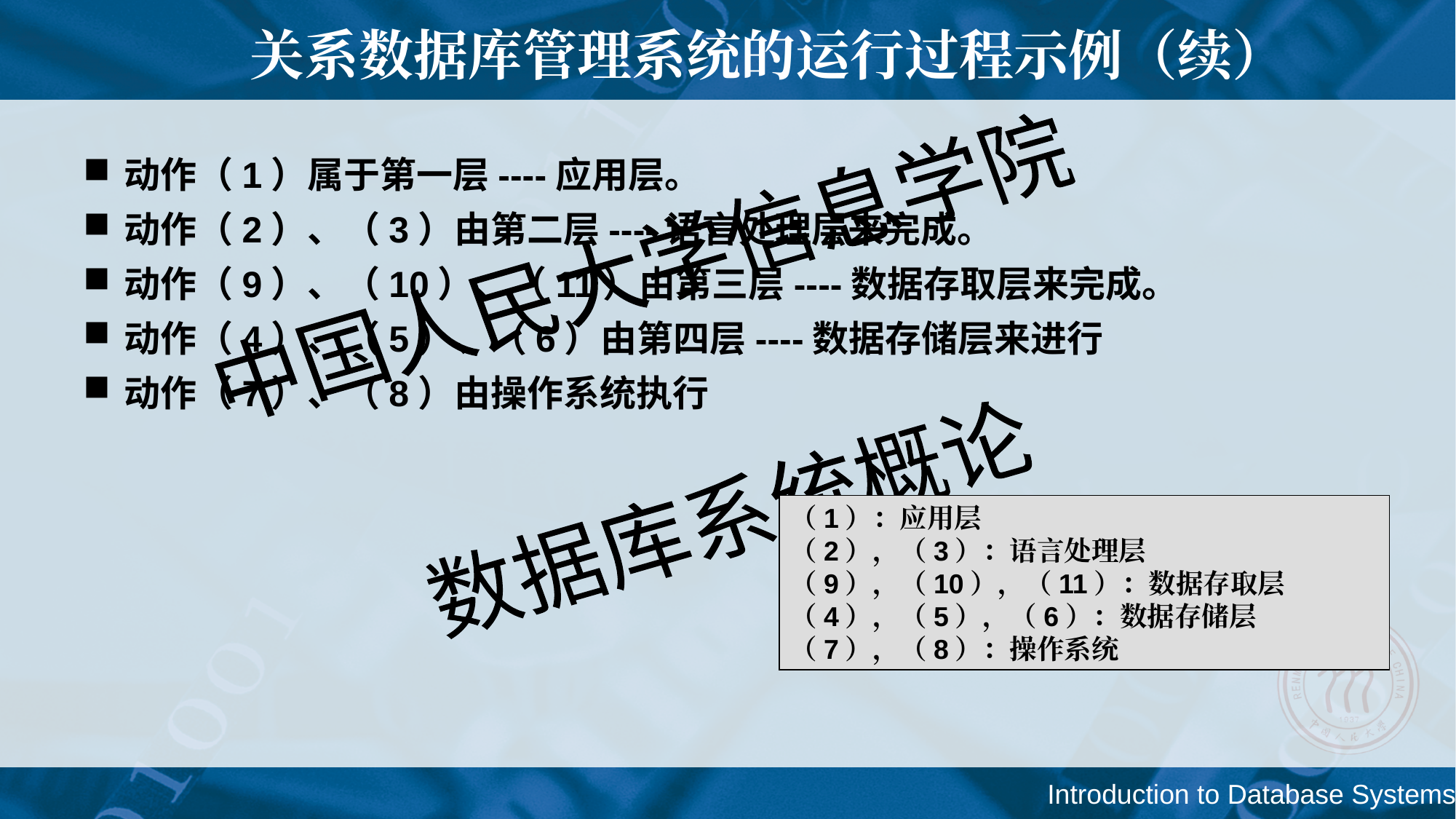

关系数据库管理系统的运行过程示例（续）
动作（1）属于第一层----应用层。
动作（2）、（3）由第二层----语言处理层来完成。
动作（9）、（10）、（11）由第三层----数据存取层来完成。
动作（4）、（5）、（6）由第四层----数据存储层来进行
动作（7）、（8）由操作系统执行

（1）：应用层
（2），（3）：语言处理层
（9），（10），（11）：数据存取层
（4），（5），（6）：数据存储层
（7），（8）：操作系统